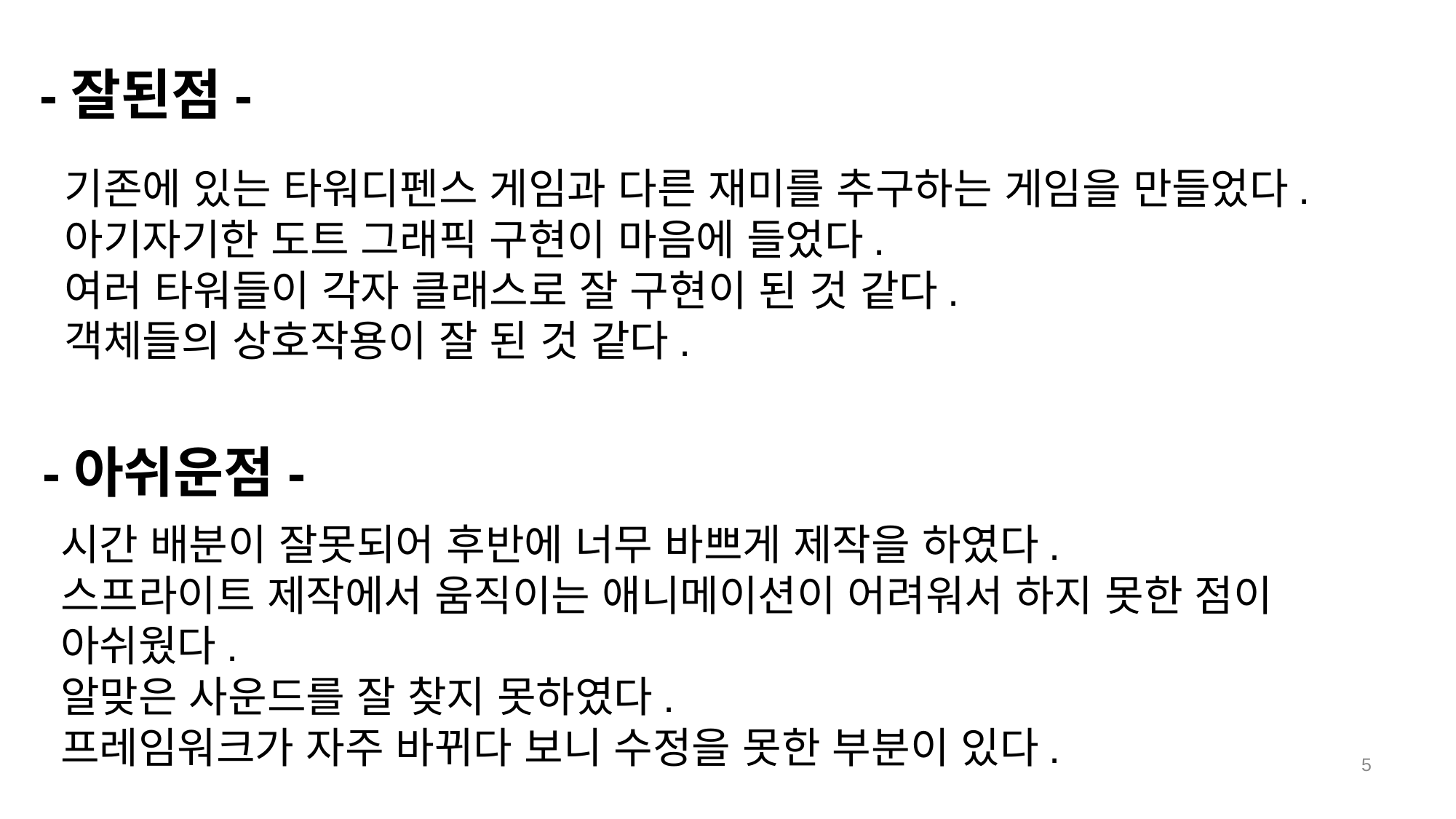

-잘된점-
기존에 있는 타워디펜스 게임과 다른 재미를 추구하는 게임을 만들었다.
아기자기한 도트 그래픽 구현이 마음에 들었다.
여러 타워들이 각자 클래스로 잘 구현이 된 것 같다.
객체들의 상호작용이 잘 된 것 같다.
-아쉬운점-
시간 배분이 잘못되어 후반에 너무 바쁘게 제작을 하였다.
스프라이트 제작에서 움직이는 애니메이션이 어려워서 하지 못한 점이 아쉬웠다.
알맞은 사운드를 잘 찾지 못하였다.
프레임워크가 자주 바뀌다 보니 수정을 못한 부분이 있다.
5